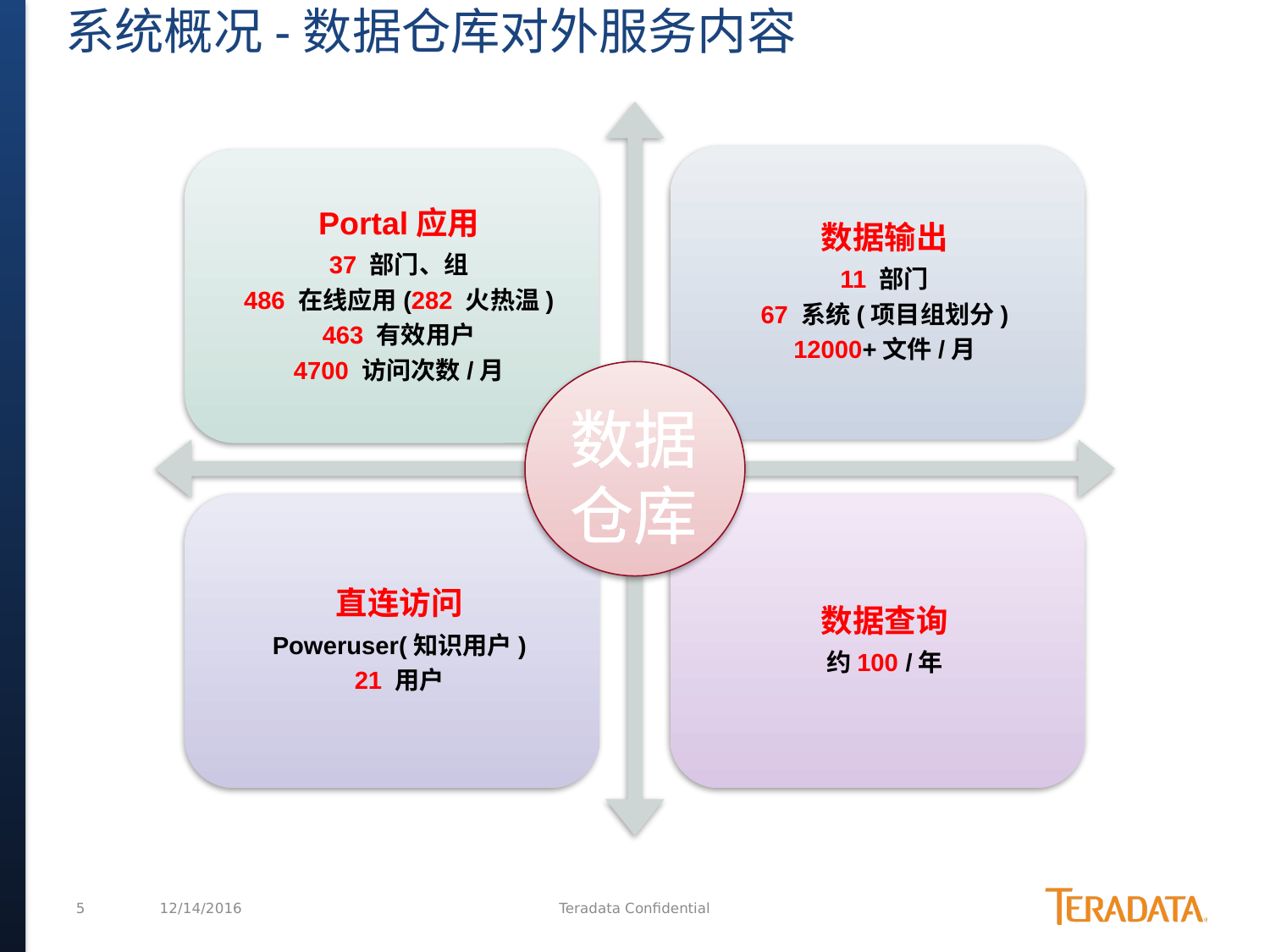

# 系统概况-数据仓库对外服务内容
Portal应用
37 部门、组
486 在线应用(282 火热温)
463 有效用户
4700 访问次数/月
数据输出
11 部门
67 系统(项目组划分)
12000+文件/月
直连访问
Poweruser(知识用户)
21 用户
数据查询
约100 /年
数据仓库